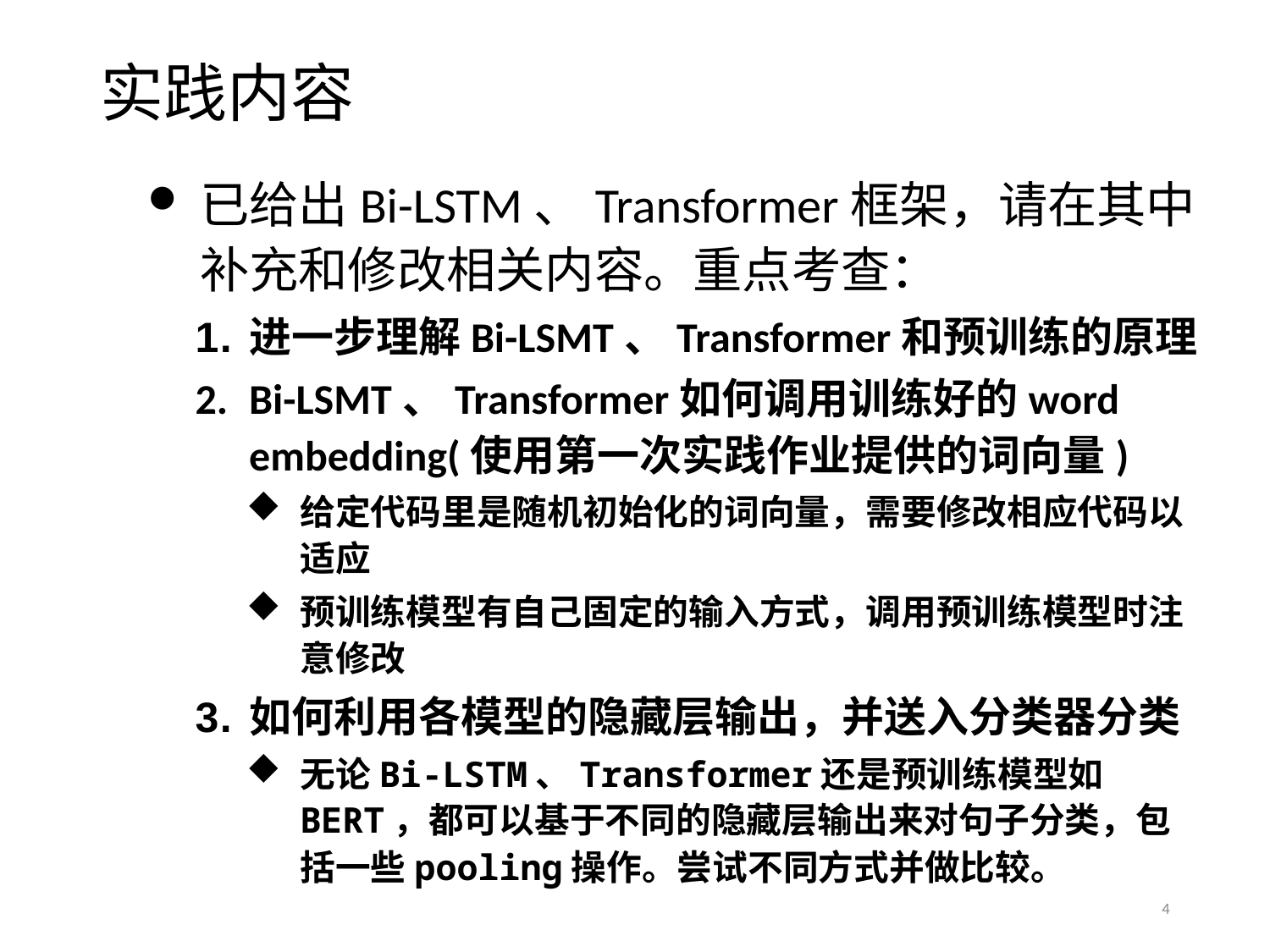

# 实践内容
已给出Bi-LSTM、Transformer框架，请在其中补充和修改相关内容。重点考查：
进一步理解Bi-LSMT、Transformer和预训练的原理
Bi-LSMT、Transformer如何调用训练好的word embedding(使用第一次实践作业提供的词向量)
给定代码里是随机初始化的词向量，需要修改相应代码以适应
预训练模型有自己固定的输入方式，调用预训练模型时注意修改
如何利用各模型的隐藏层输出，并送入分类器分类
无论Bi-LSTM、Transformer还是预训练模型如BERT，都可以基于不同的隐藏层输出来对句子分类，包括一些pooling操作。尝试不同方式并做比较。

4